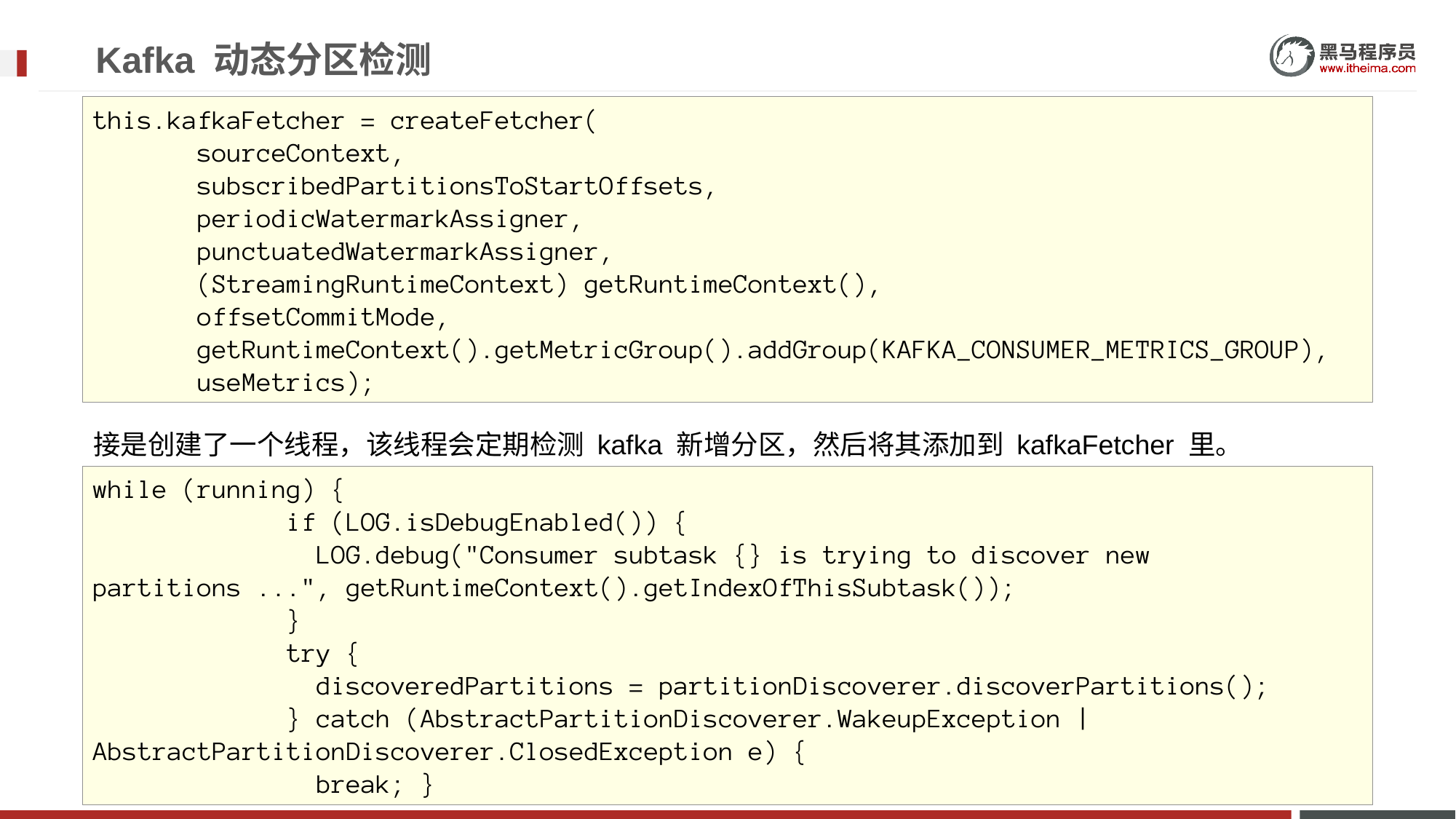

# Kafka 动态分区检测
this.kafkaFetcher = createFetcher(
       sourceContext,
       subscribedPartitionsToStartOffsets,
       periodicWatermarkAssigner,
       punctuatedWatermarkAssigner,
       (StreamingRuntimeContext) getRuntimeContext(),
       offsetCommitMode,
       getRuntimeContext().getMetricGroup().addGroup(KAFKA_CONSUMER_METRICS_GROUP),
       useMetrics);

接是创建了一个线程，该线程会定期检测 kafka 新增分区，然后将其添加到 kafkaFetcher 里。
while (running) {
             if (LOG.isDebugEnabled()) {
               LOG.debug("Consumer subtask {} is trying to discover new partitions ...", getRuntimeContext().getIndexOfThisSubtask());
             }
             try {
               discoveredPartitions = partitionDiscoverer.discoverPartitions();
             } catch (AbstractPartitionDiscoverer.WakeupException | AbstractPartitionDiscoverer.ClosedException e) {
               break; }